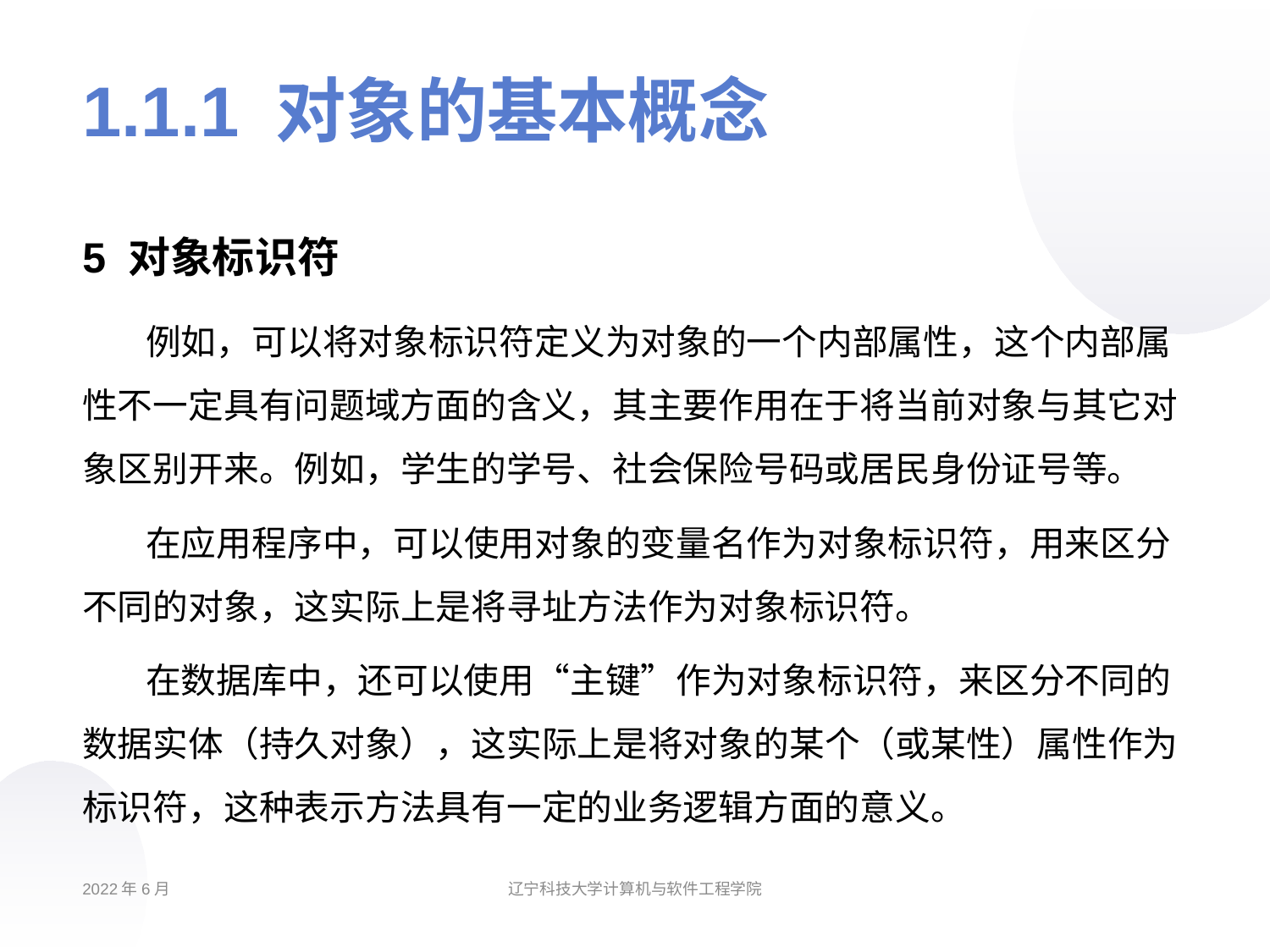

# 1.1.1 对象的基本概念
5 对象标识符
例如，可以将对象标识符定义为对象的一个内部属性，这个内部属性不一定具有问题域方面的含义，其主要作用在于将当前对象与其它对象区别开来。例如，学生的学号、社会保险号码或居民身份证号等。
在应用程序中，可以使用对象的变量名作为对象标识符，用来区分不同的对象，这实际上是将寻址方法作为对象标识符。
在数据库中，还可以使用“主键”作为对象标识符，来区分不同的数据实体（持久对象），这实际上是将对象的某个（或某性）属性作为标识符，这种表示方法具有一定的业务逻辑方面的意义。

2022年6月
辽宁科技大学计算机与软件工程学院
23